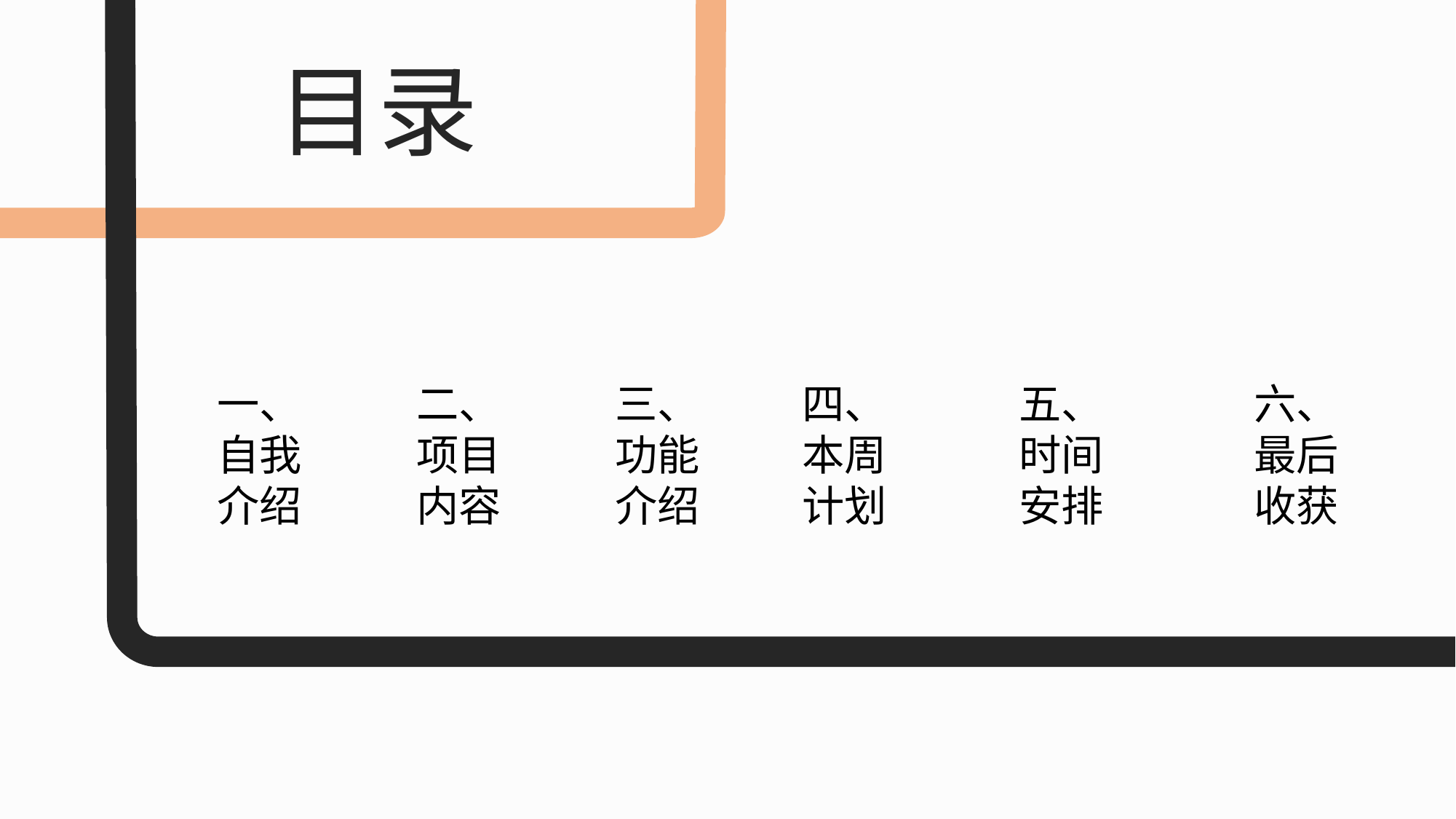

目录
一、
自我
介绍
二、
项目
内容
三、
功能
介绍
四、
本周
计划
五、
时间
安排
六、
最后
收获